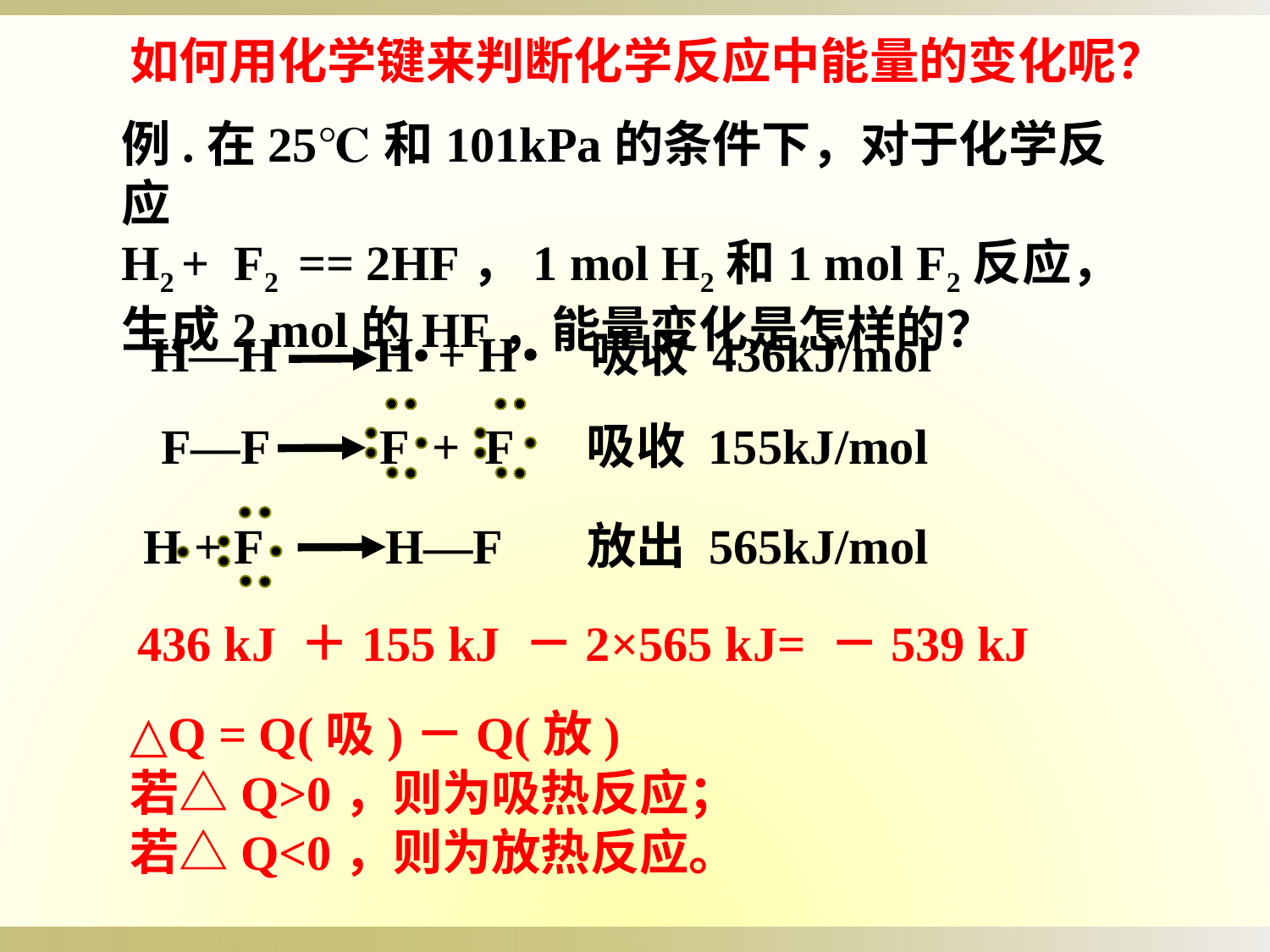

如何用化学键来判断化学反应中能量的变化呢？
例.在25℃和101kPa的条件下，对于化学反应
H2 +  F2  == 2HF，1 mol H2和1 mol F2反应，生成2 mol的HF，能量变化是怎样的？
H—H        H  + H     吸收 436kJ/mol

F—F         F  +  F     吸收 155kJ/mol

H + F          H—F      放出 565kJ/mol

436 kJ ＋155 kJ －2×565 kJ= －539 kJ
△Q = Q(吸)－Q(放)
若△Q>0，则为吸热反应；
若△Q<0，则为放热反应。